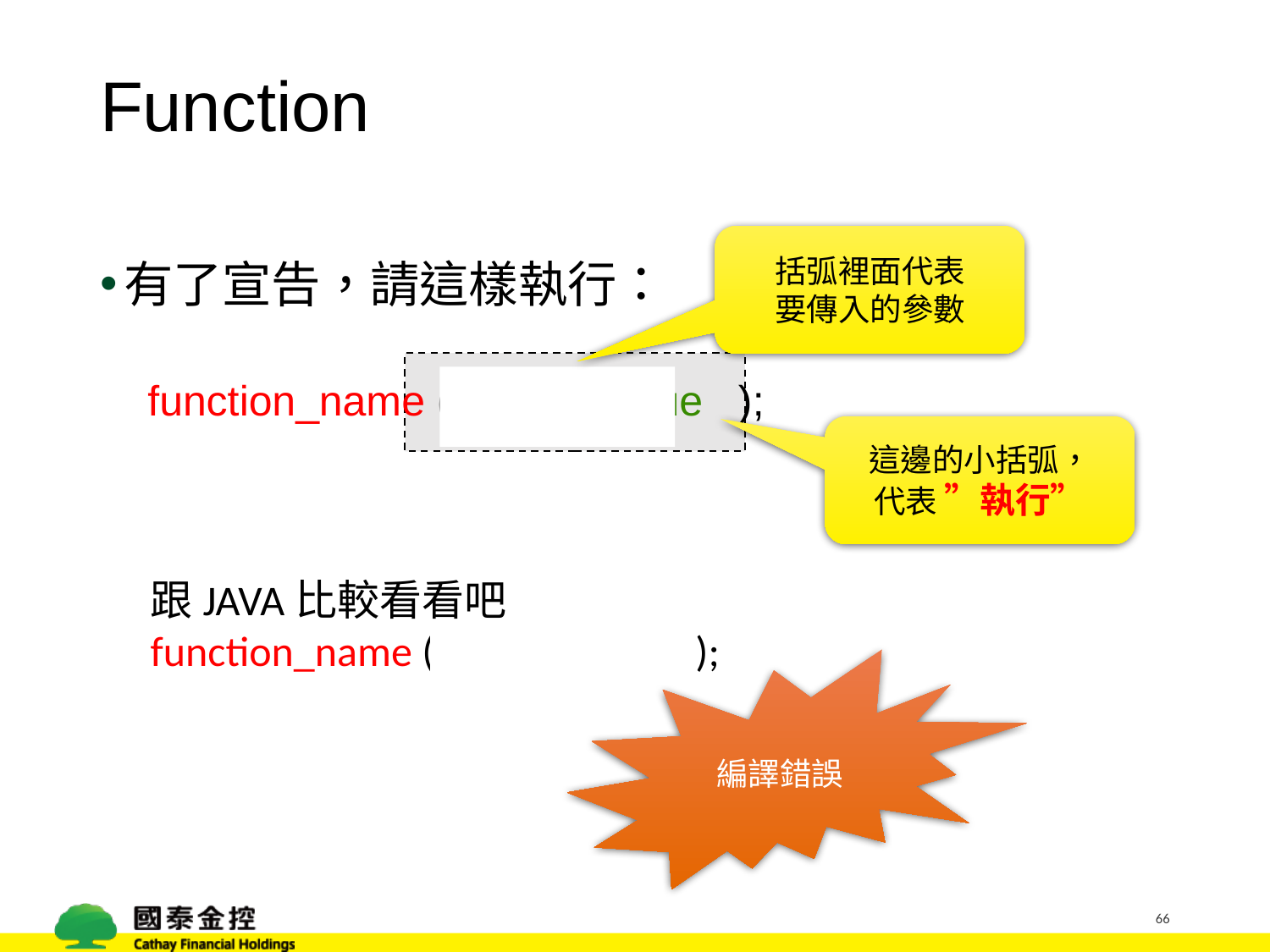

# Function
括弧裡面代表
要傳入的參數
有了宣告，請這樣執行：

function_name (   inupt_value   );

null
這邊的小括弧，
代表 ”執行”

跟JAVA比較看看吧
function_name (   inupt_value   );
null

編譯錯誤